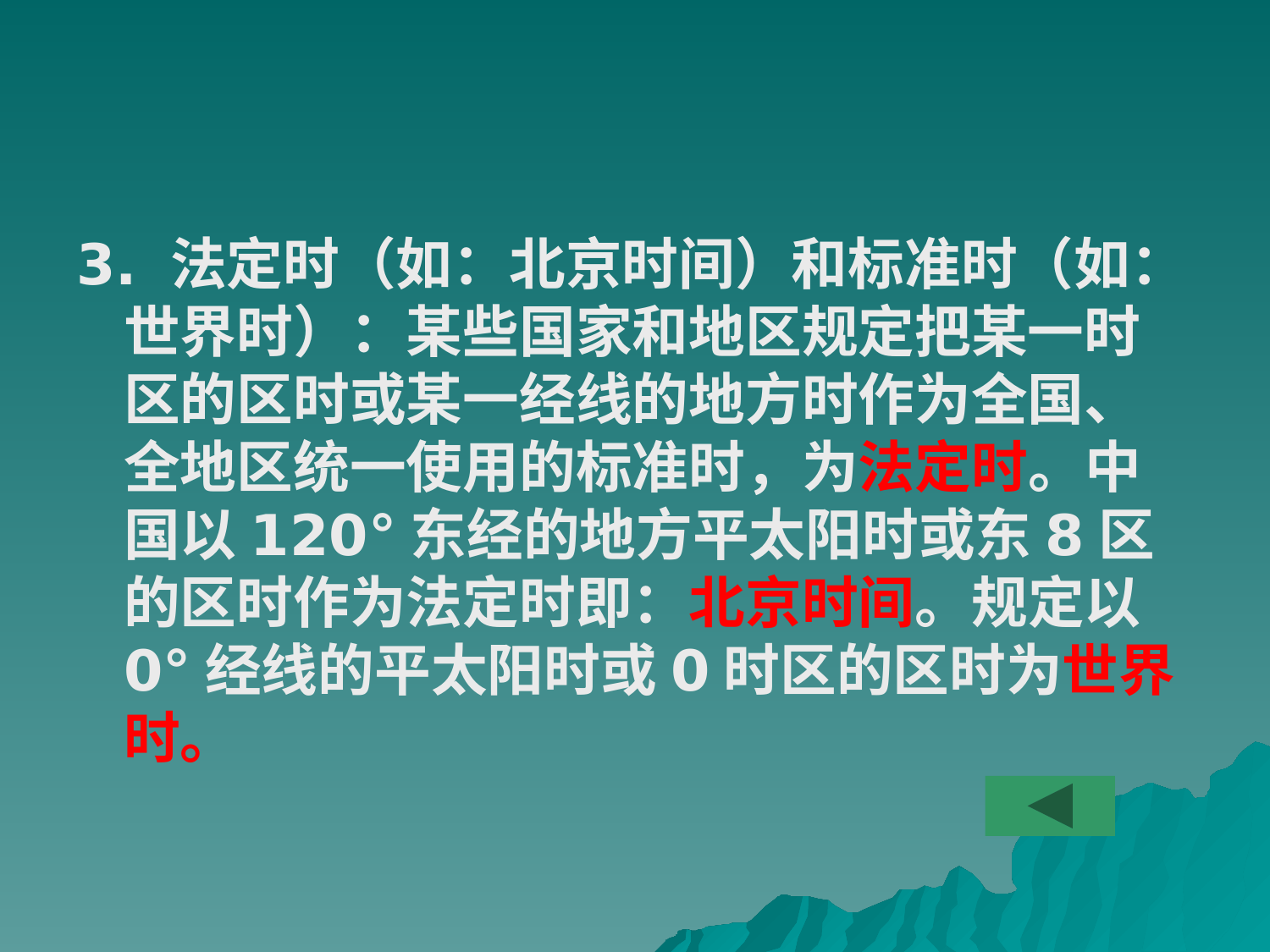

3. 法定时（如：北京时间）和标准时（如：世界时）：某些国家和地区规定把某一时区的区时或某一经线的地方时作为全国、全地区统一使用的标准时，为法定时。中国以120°东经的地方平太阳时或东8区的区时作为法定时即：北京时间。规定以0°经线的平太阳时或0时区的区时为世界时。